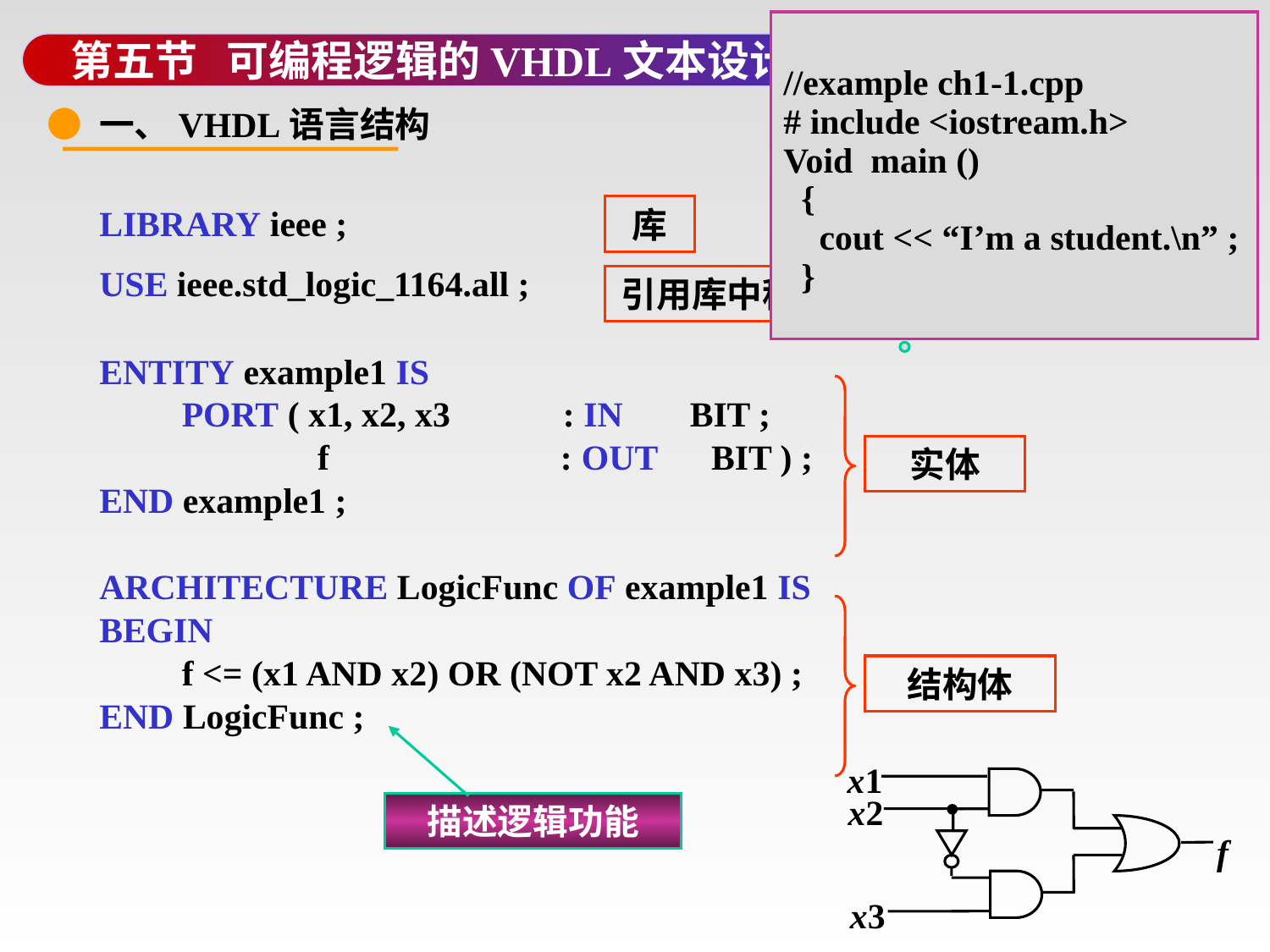

//example ch1-1.cpp
# include <iostream.h>
Void  main ()
  {
    cout << “I’m a student.\n” ;
  }

第五节   可编程逻辑的VHDL文本设计方式
● 一、VHDL语言结构

每个部分通过关键字引导出来
     LIBRARY ieee ;
     USE ieee.std_logic_1164.all ;

     ENTITY example1 IS
	PORT ( x1, x2, x3 	: IN 	BIT ;
		 f                          : OUT      BIT ) ;
     END example1 ;

     ARCHITECTURE LogicFunc OF example1 IS
     BEGIN
	f <= (x1 AND x2) OR (NOT x2 AND x3) ;
     END LogicFunc ;

库
引用库中程序包

实体

结构体

描述逻辑功能
x1

x2

f

x3

# VHDL语言结构